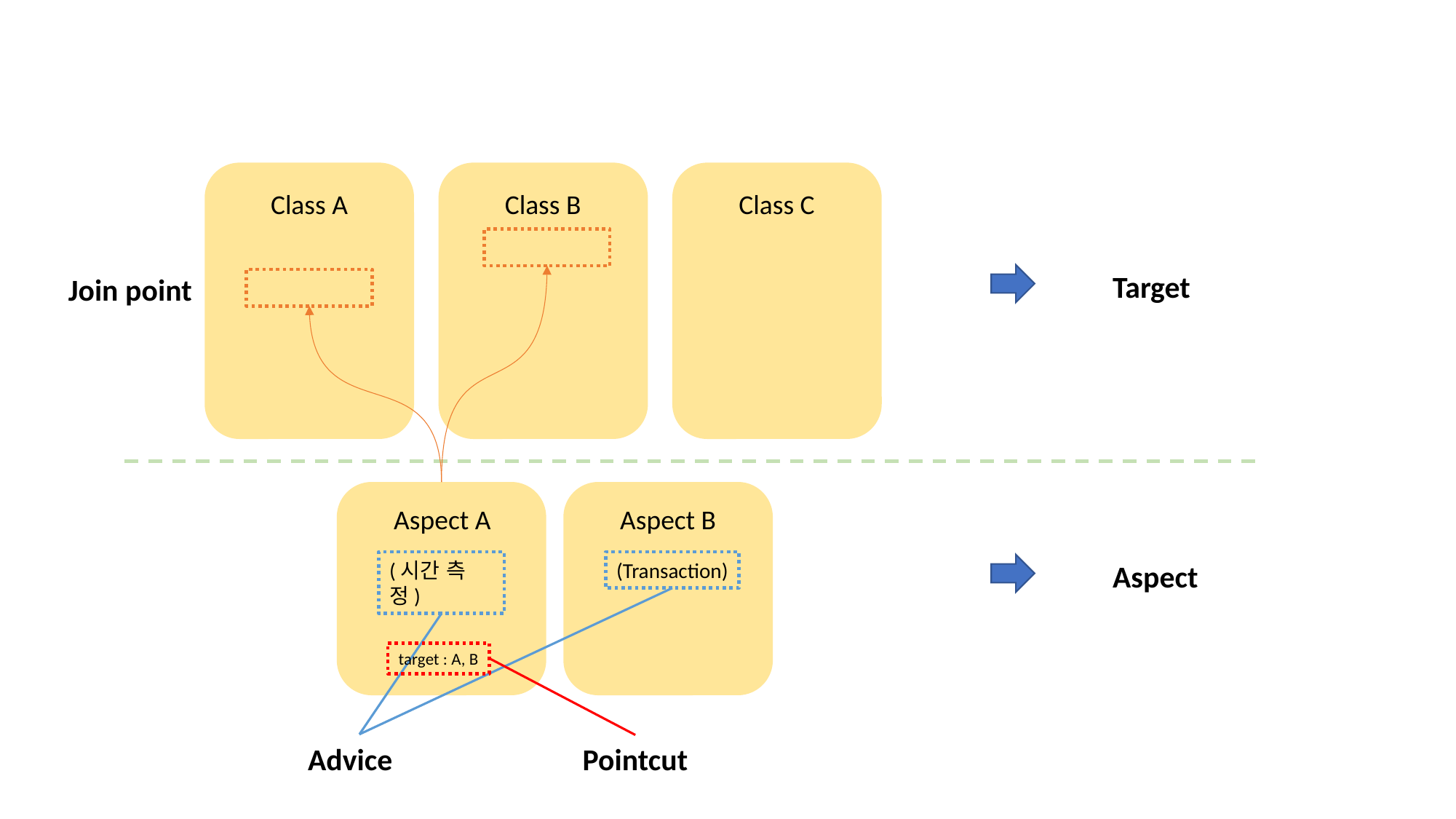

Class A
Class B
Class C

Target

Join point

Aspect A
Aspect B
(Transaction)
Aspect
(시간 측정)

target : A, B
Advice
Pointcut